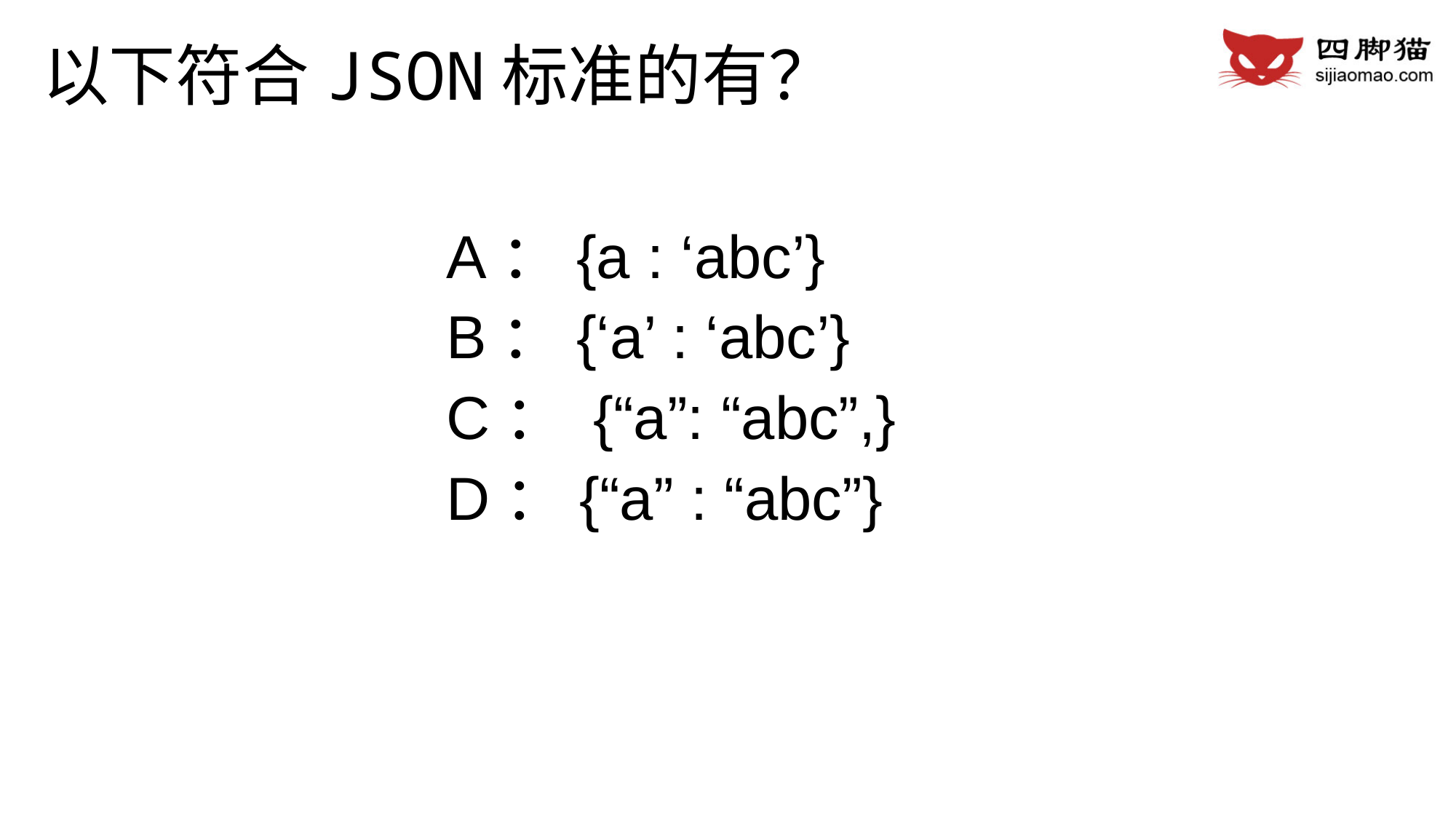

# 以下符合JSON标准的有？
A：{a : ‘abc’}
B：{‘a’ : ‘abc’}
C： {“a”: “abc”,}
D：{“a” : “abc”}